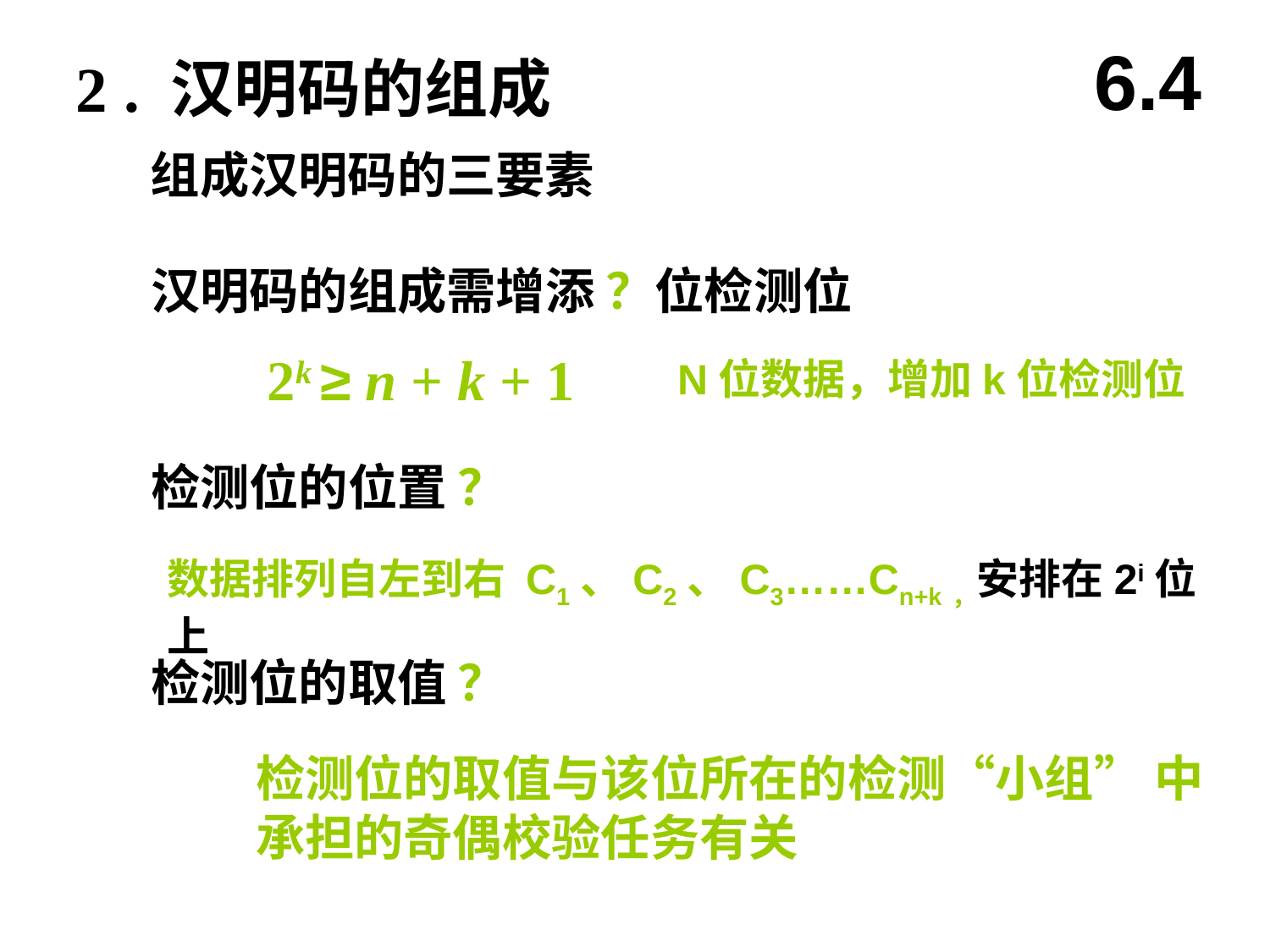

6.4
2 . 汉明码的组成
组成汉明码的三要素
汉明码的组成需增添 ？位检测位
2k ≥ n + k + 1
N位数据，增加k位检测位
检测位的位置 ？
数据排列自左到右 C1、C2、C3……Cn+k，安排在2i位上
检测位的取值 ？
检测位的取值与该位所在的检测“小组” 中
承担的奇偶校验任务有关